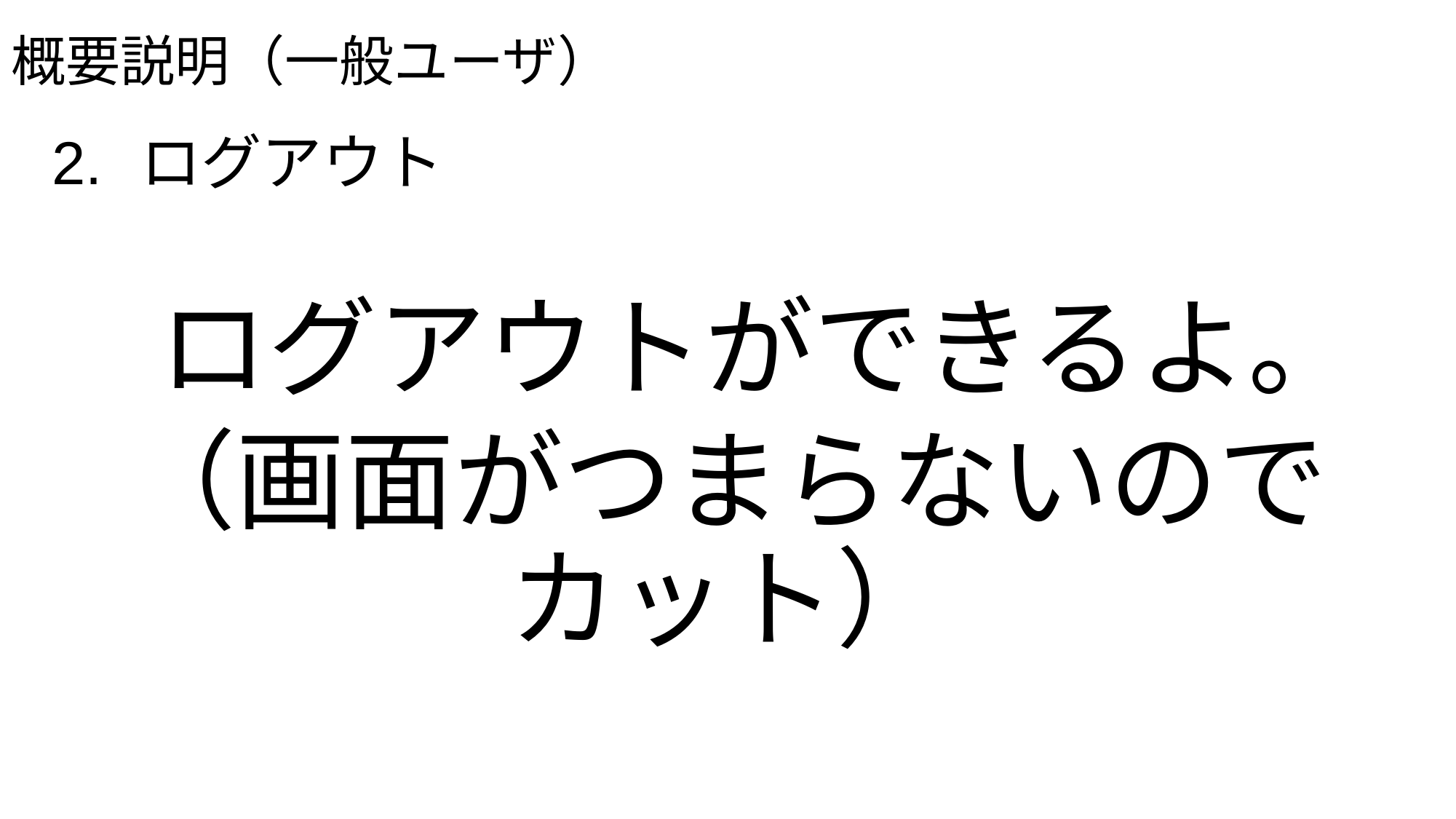

# 概要説明（一般ユーザ）
ログアウト

　ログアウトができるよ。
（画面がつまらないのでカット）